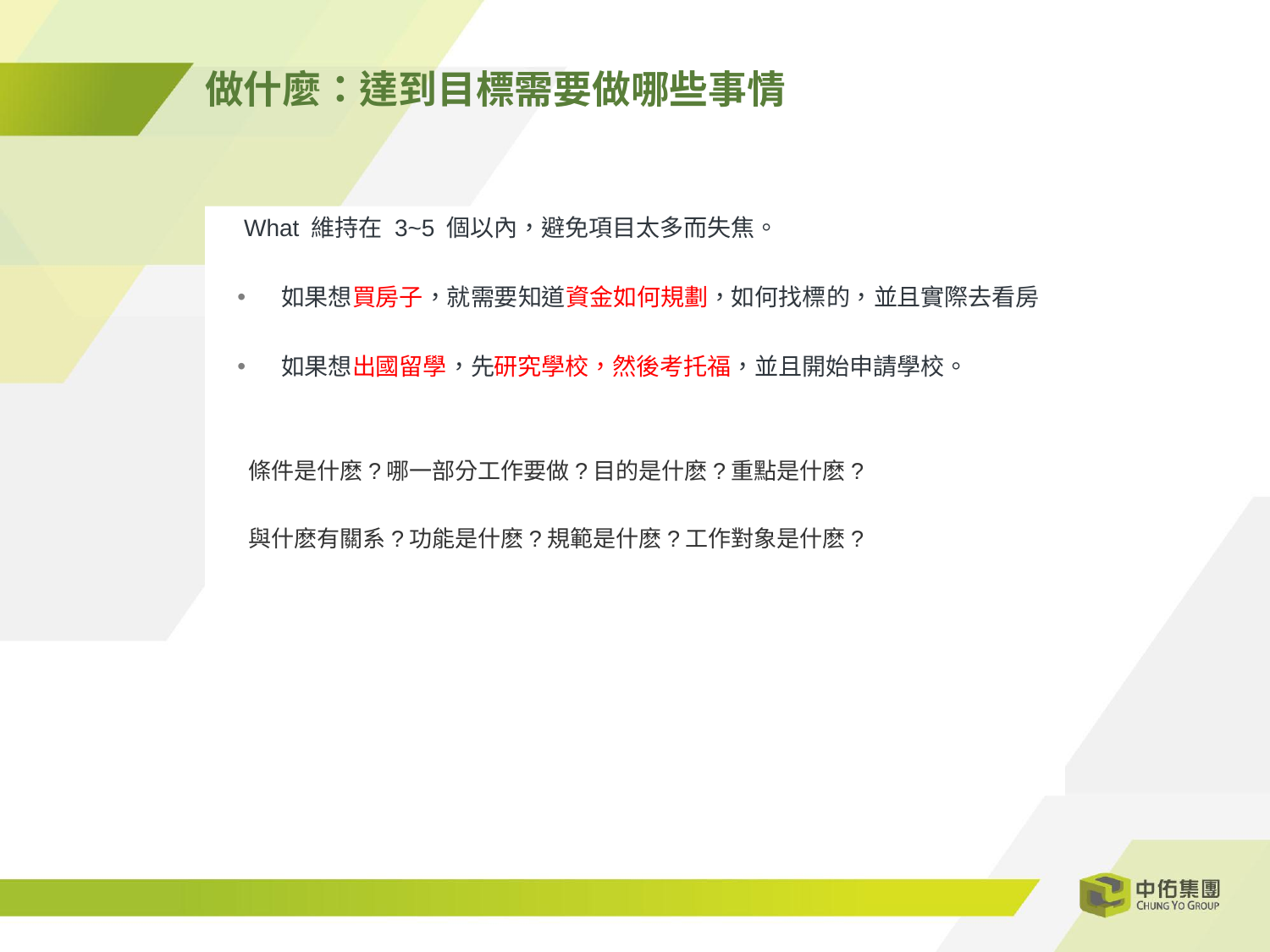

做什麼：達到目標需要做哪些事情

    What 維持在 3~5 個以內，避免項目太多而失焦。

如果想買房子，就需要知道資金如何規劃，如何找標的，並且實際去看房

如果想出國留學，先研究學校，然後考托福，並且開始申請學校。

    條件是什麽?哪一部分工作要做?目的是什麽?重點是什麽?

    與什麽有關系?功能是什麽?規範是什麽?工作對象是什麽?